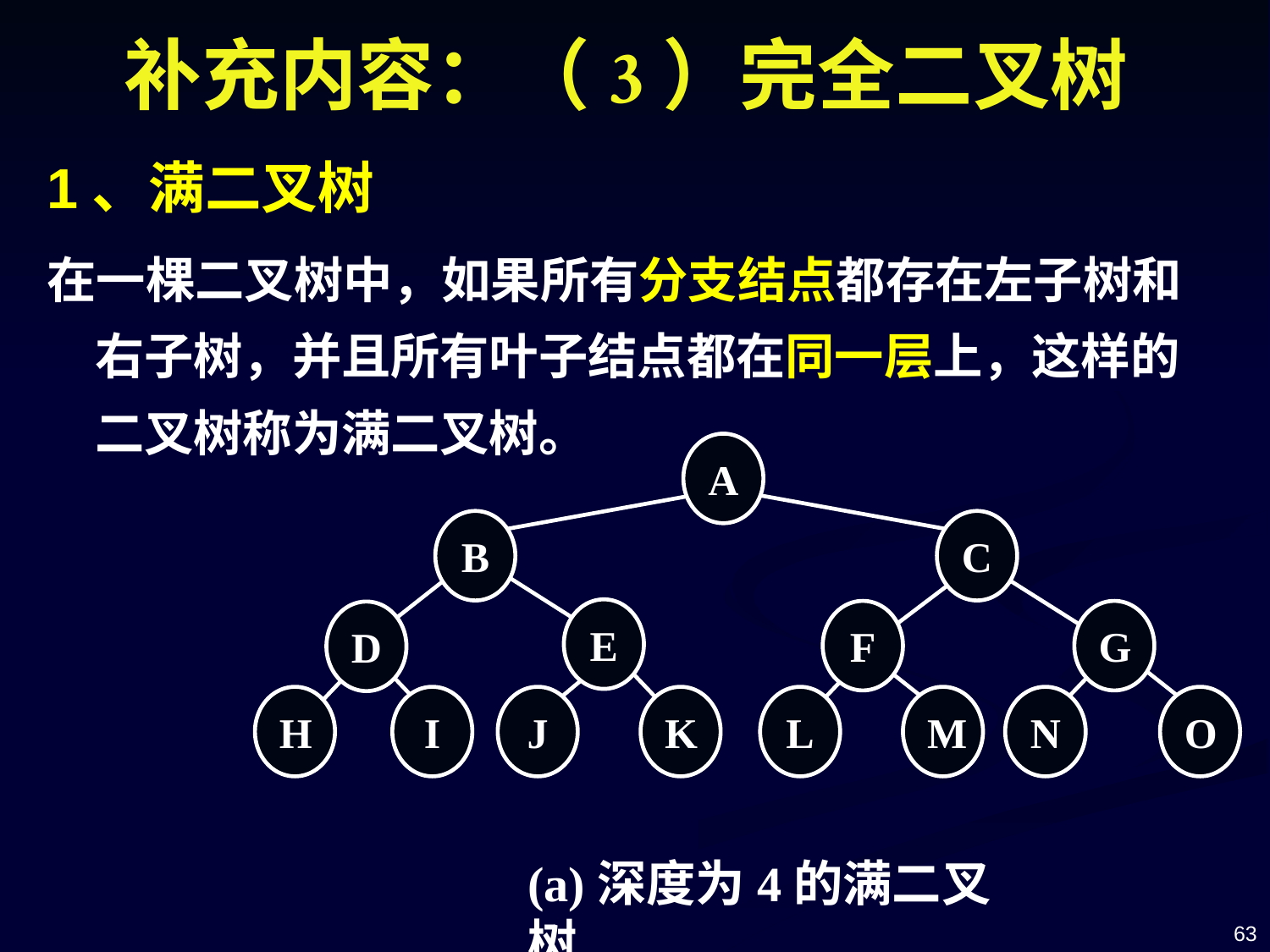

补充内容：（3）完全二叉树
1、满二叉树
在一棵二叉树中，如果所有分支结点都存在左子树和右子树，并且所有叶子结点都在同一层上，这样的二叉树称为满二叉树。
A

B
C

E
F
G
D

H
I
J
K
L
M
N
O
(a)深度为4的满二叉树
63